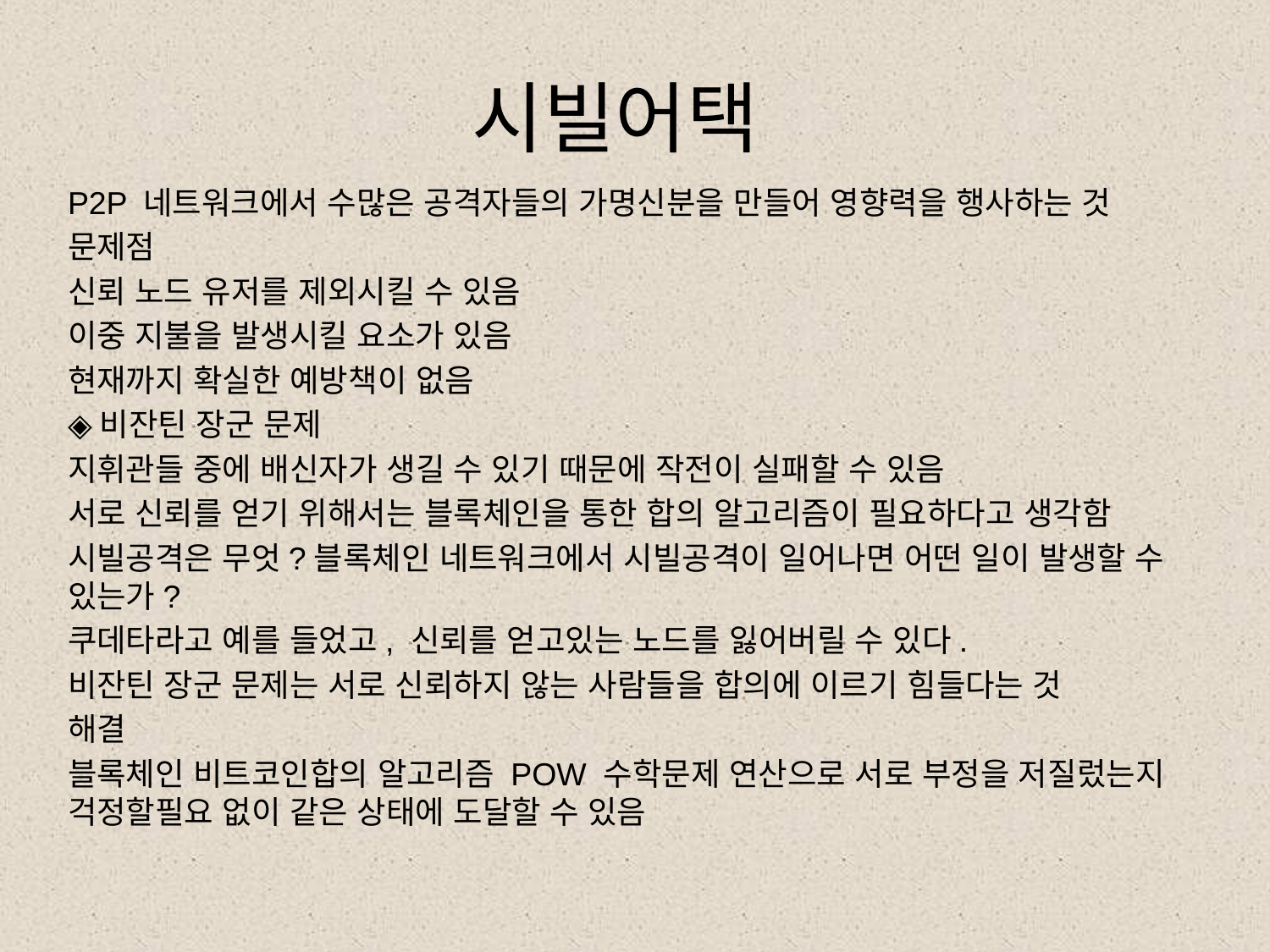

# 시빌어택
P2P 네트워크에서 수많은 공격자들의 가명신분을 만들어 영향력을 행사하는 것
문제점
신뢰 노드 유저를 제외시킬 수 있음
이중 지불을 발생시킬 요소가 있음
현재까지 확실한 예방책이 없음
◈비잔틴 장군 문제
지휘관들 중에 배신자가 생길 수 있기 때문에 작전이 실패할 수 있음
서로 신뢰를 얻기 위해서는 블록체인을 통한 합의 알고리즘이 필요하다고 생각함
시빌공격은 무엇?블록체인 네트워크에서 시빌공격이 일어나면 어떤 일이 발생할 수 있는가?
쿠데타라고 예를 들었고, 신뢰를 얻고있는 노드를 잃어버릴 수 있다.
비잔틴 장군 문제는 서로 신뢰하지 않는 사람들을 합의에 이르기 힘들다는 것
해결
블록체인 비트코인합의 알고리즘 POW 수학문제 연산으로 서로 부정을 저질렀는지 걱정할필요 없이 같은 상태에 도달할 수 있음